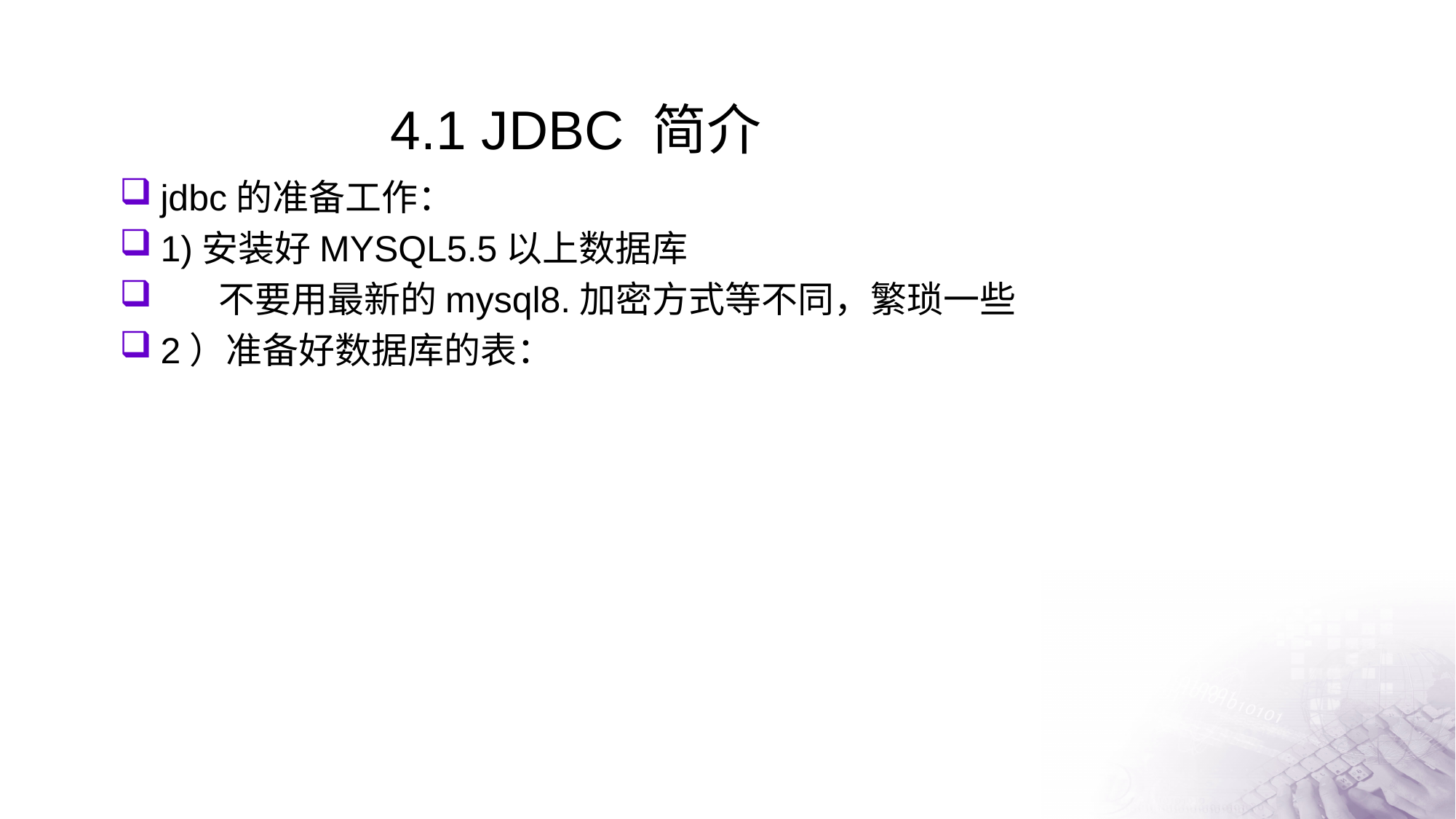

4.1 JDBC 简介
jdbc的准备工作：
1)安装好MYSQL5.5以上数据库
      不要用最新的mysql8.加密方式等不同，繁琐一些
2）准备好数据库的表：